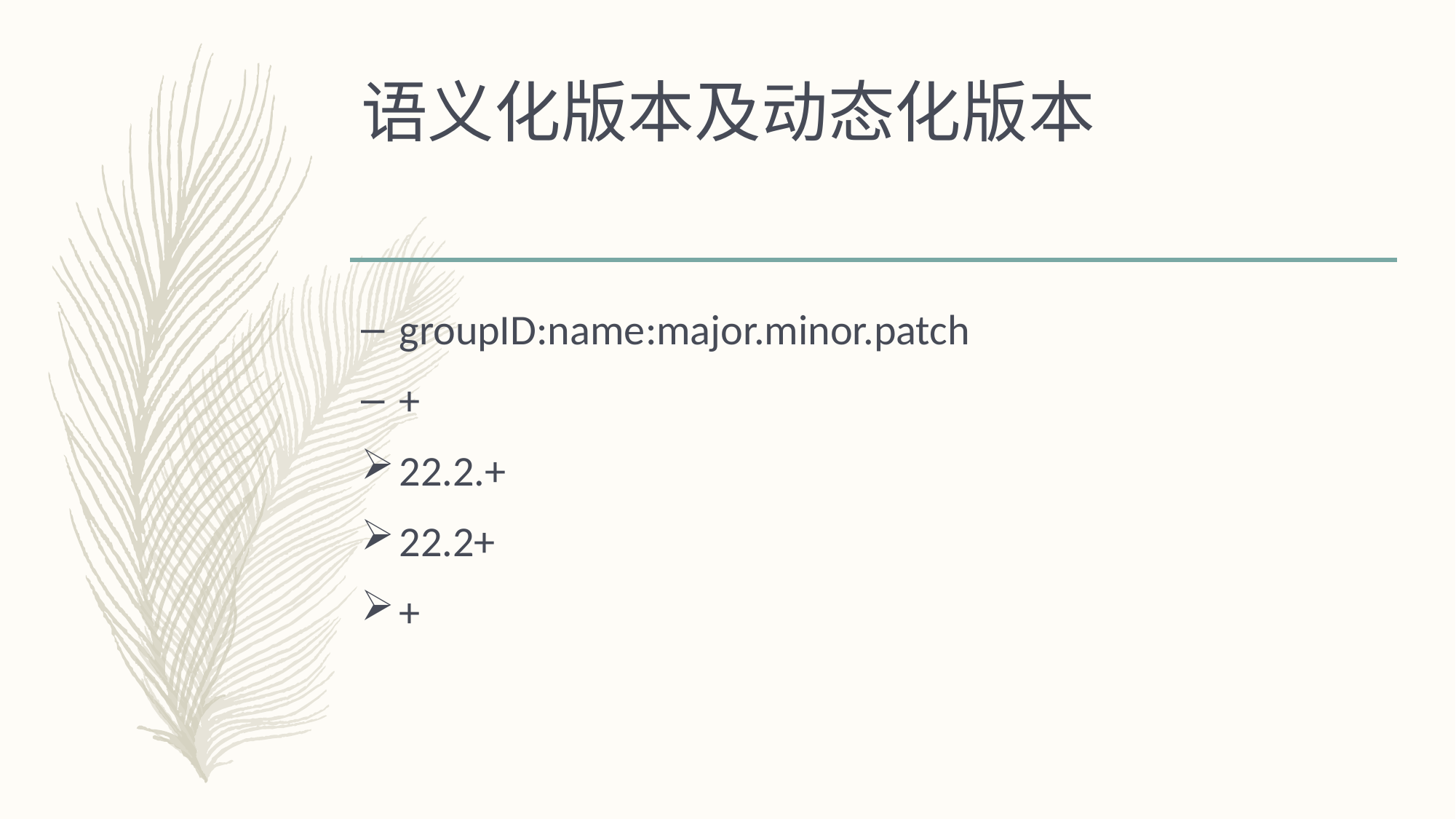

# 语义化版本及动态化版本
groupID:name:major.minor.patch
+
22.2.+
22.2+
+